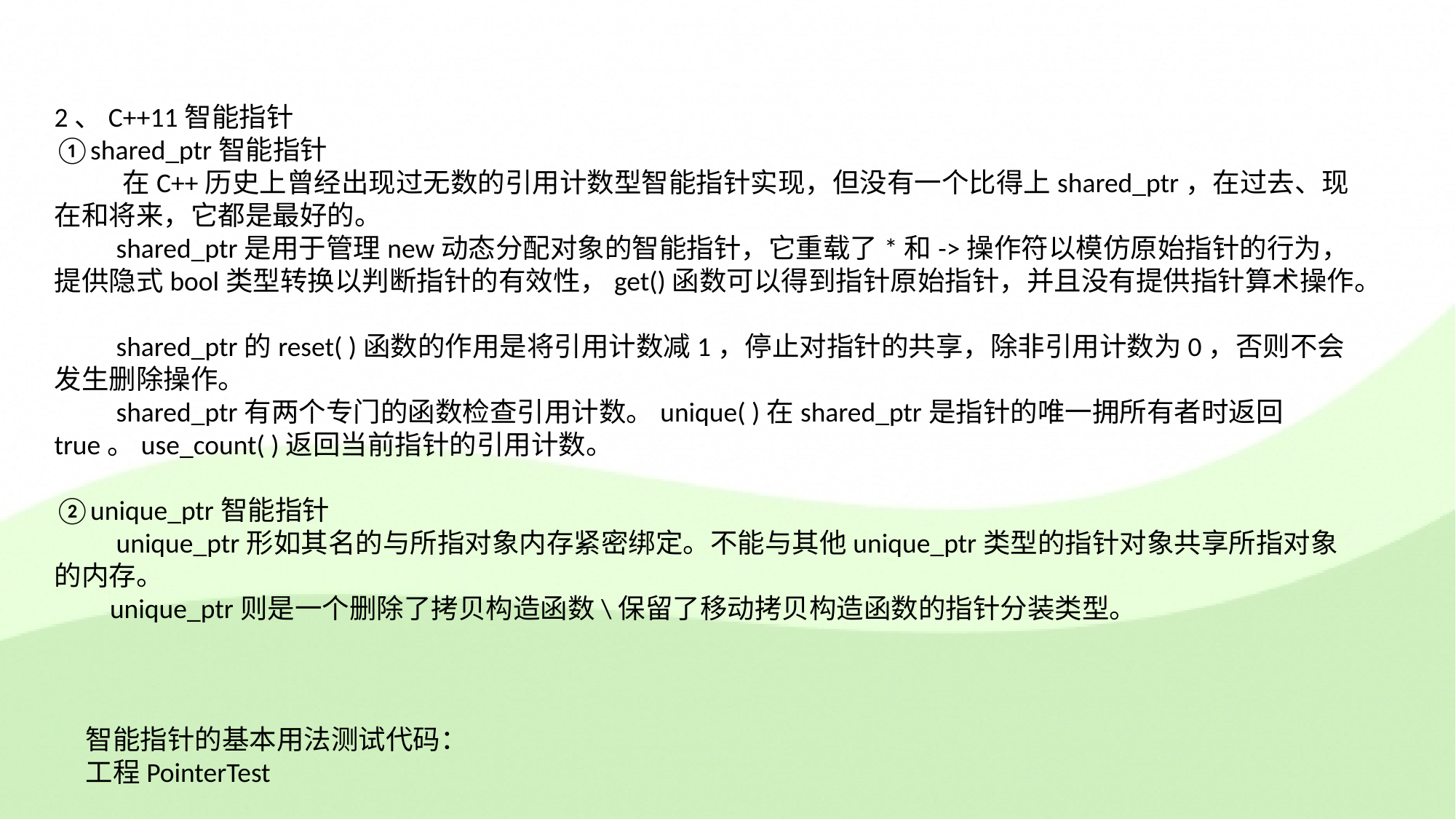

2、C++11智能指针
①shared_ptr智能指针
          在C++历史上曾经出现过无数的引用计数型智能指针实现，但没有一个比得上shared_ptr，在过去、现在和将来，它都是最好的。
          shared_ptr是用于管理new动态分配对象的智能指针，它重载了*和->操作符以模仿原始指针的行为，提供隐式bool类型转换以判断指针的有效性，get()函数可以得到指针原始指针，并且没有提供指针算术操作。
          shared_ptr的reset( )函数的作用是将引用计数减1，停止对指针的共享，除非引用计数为0，否则不会发生删除操作。
          shared_ptr有两个专门的函数检查引用计数。unique( )在shared_ptr是指针的唯一拥所有者时返回true。use_count( )返回当前指针的引用计数。

②unique_ptr智能指针
          unique_ptr形如其名的与所指对象内存紧密绑定。不能与其他unique_ptr类型的指针对象共享所指对象的内存。
         unique_ptr则是一个删除了拷贝构造函数\保留了移动拷贝构造函数的指针分装类型。

    智能指针的基本用法测试代码：
    工程PointerTest